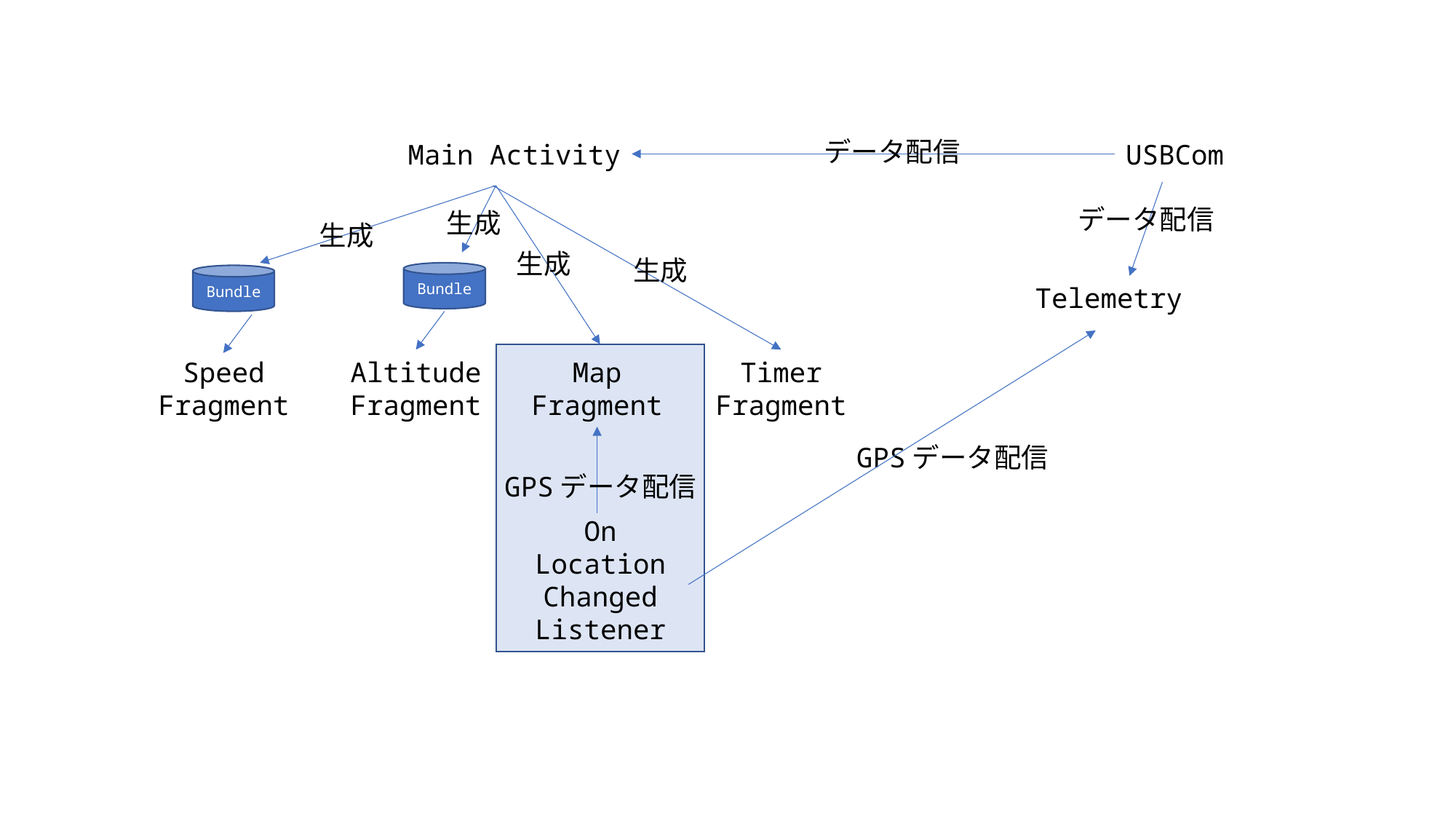

データ配信
Main Activity
USBCom
データ配信
生成
生成
生成
生成
Bundle
Bundle
Telemetry

Speed
Fragment
Altitude
Fragment
Map
Fragment
Timer
Fragment
GPSデータ配信
GPSデータ配信
On
Location
Changed
Listener